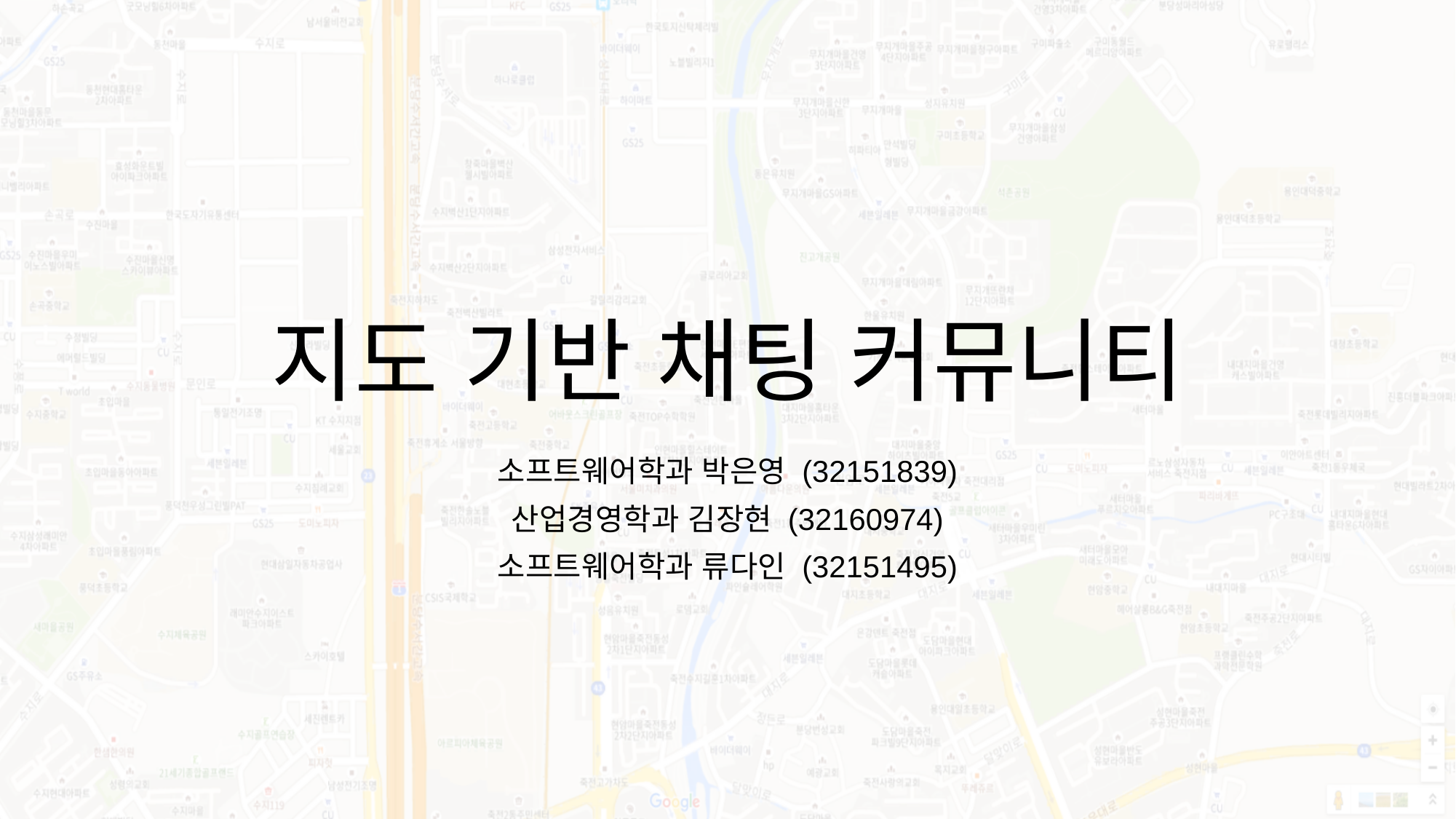

# 지도 기반 채팅 커뮤니티
소프트웨어학과 박은영 (32151839)
산업경영학과 김장현 (32160974)
소프트웨어학과 류다인 (32151495)